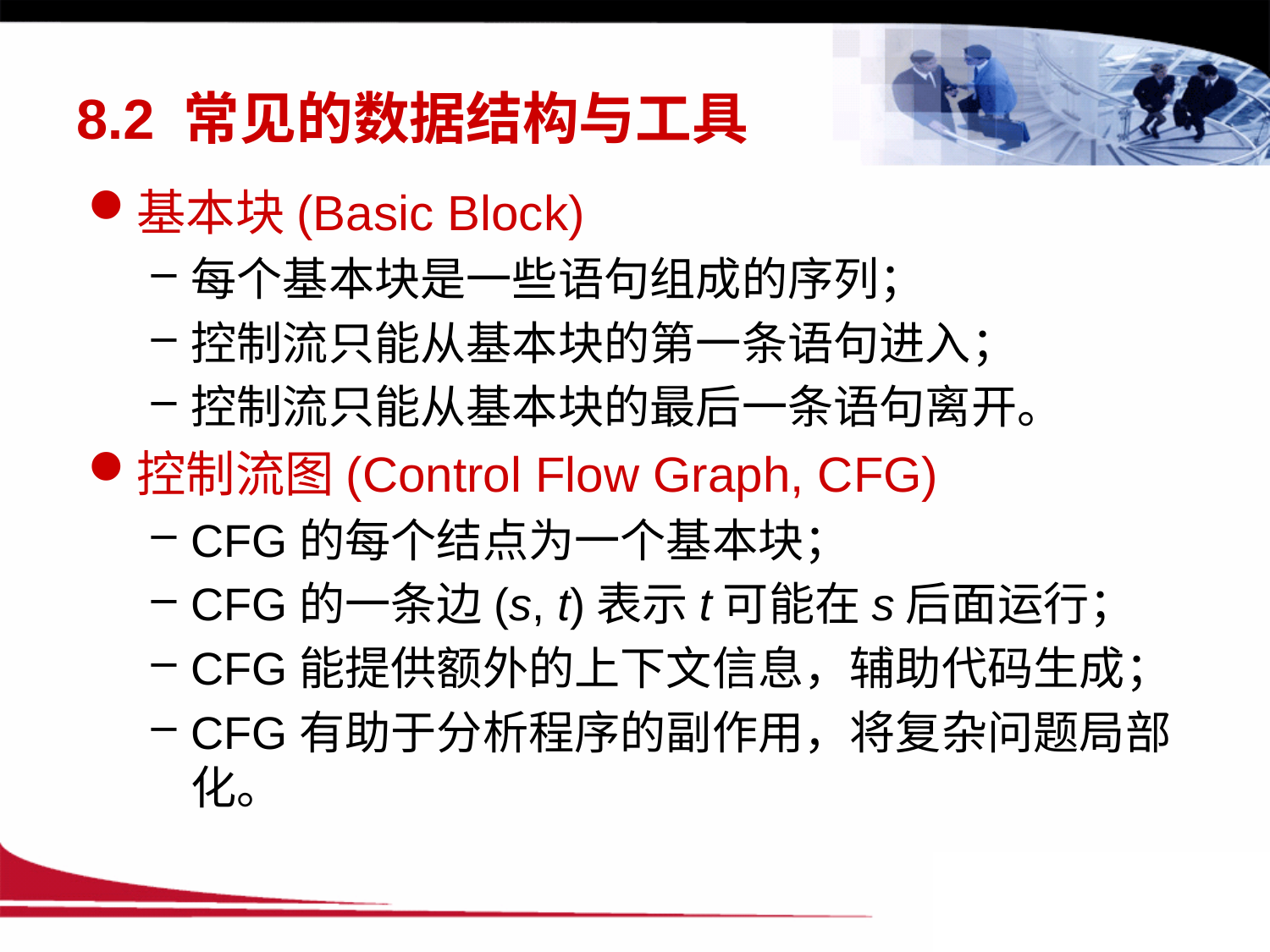

# 8.2 常见的数据结构与工具
基本块(Basic Block)
每个基本块是一些语句组成的序列；
控制流只能从基本块的第一条语句进入；
控制流只能从基本块的最后一条语句离开。
控制流图(Control Flow Graph, CFG)
CFG的每个结点为一个基本块；
CFG的一条边(s, t)表示t可能在s后面运行；
CFG能提供额外的上下文信息，辅助代码生成；
CFG有助于分析程序的副作用，将复杂问题局部化。